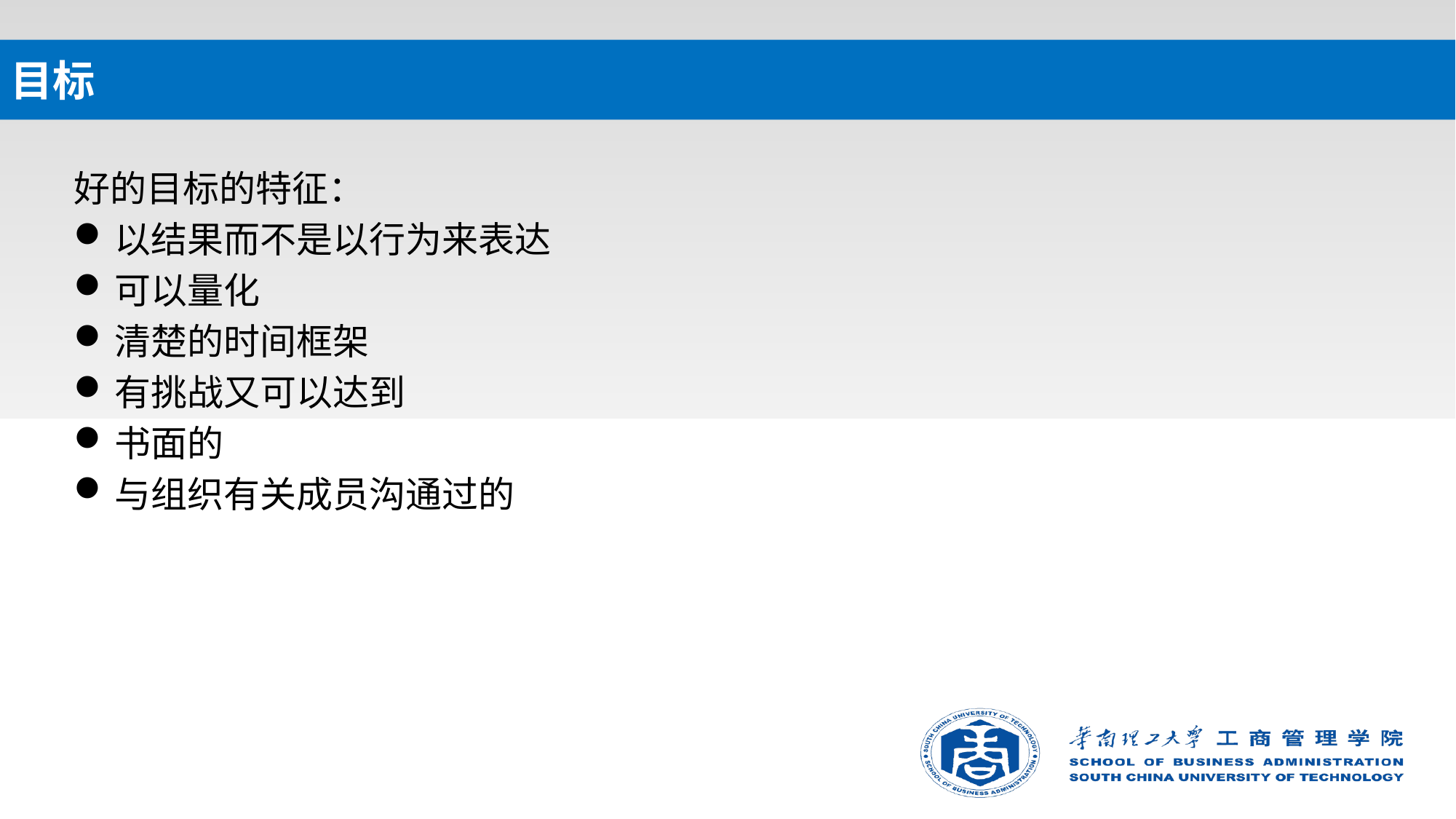

# 目标
好的目标的特征：
以结果而不是以行为来表达
可以量化
清楚的时间框架
有挑战又可以达到
书面的
与组织有关成员沟通过的